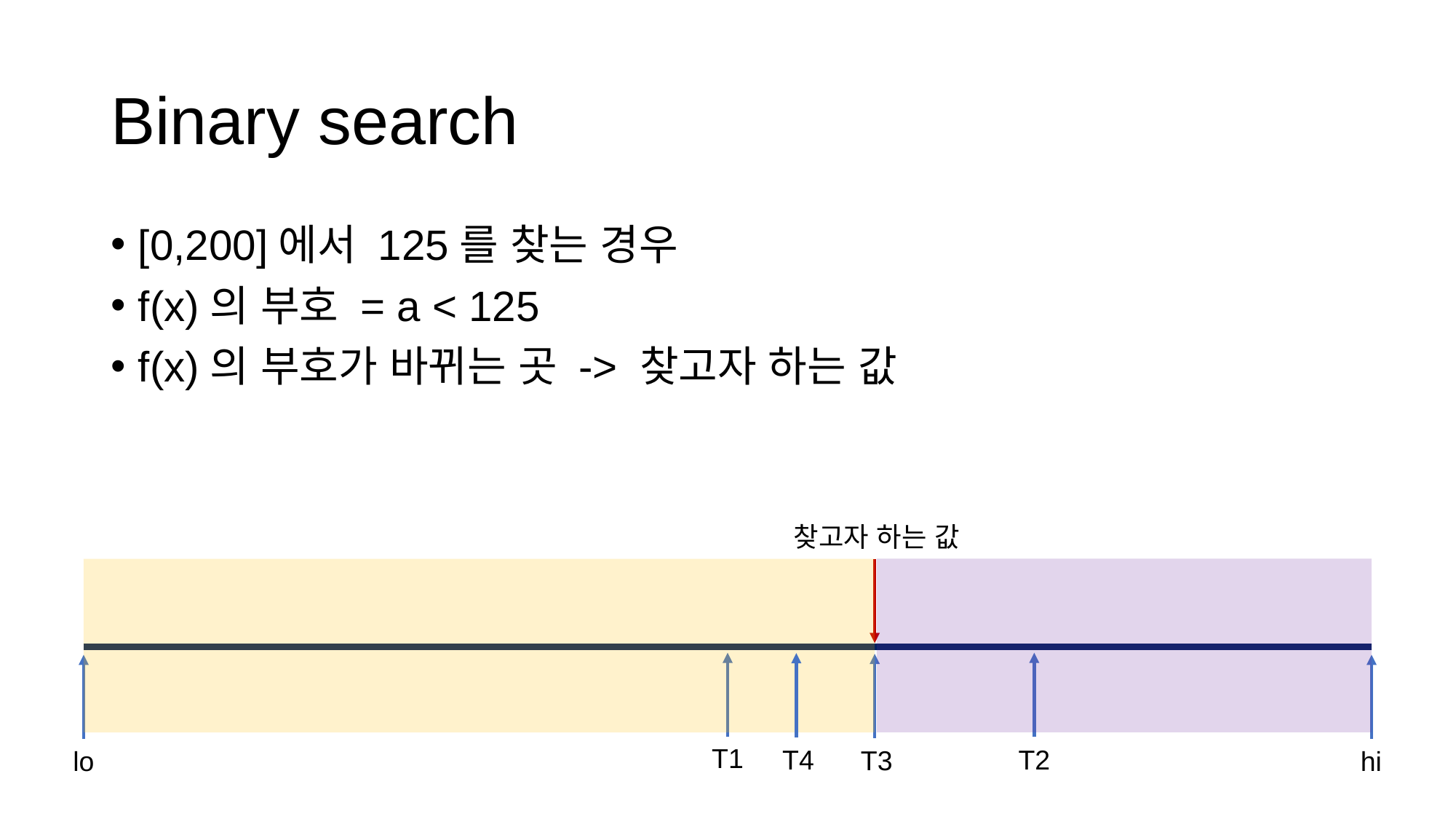

# Binary search
[0,200]에서 125를 찾는 경우
f(x)의 부호 = a < 125
f(x)의 부호가 바뀌는 곳 -> 찾고자 하는 값
찾고자 하는 값

T1
T2
T4
T3
lo
hi